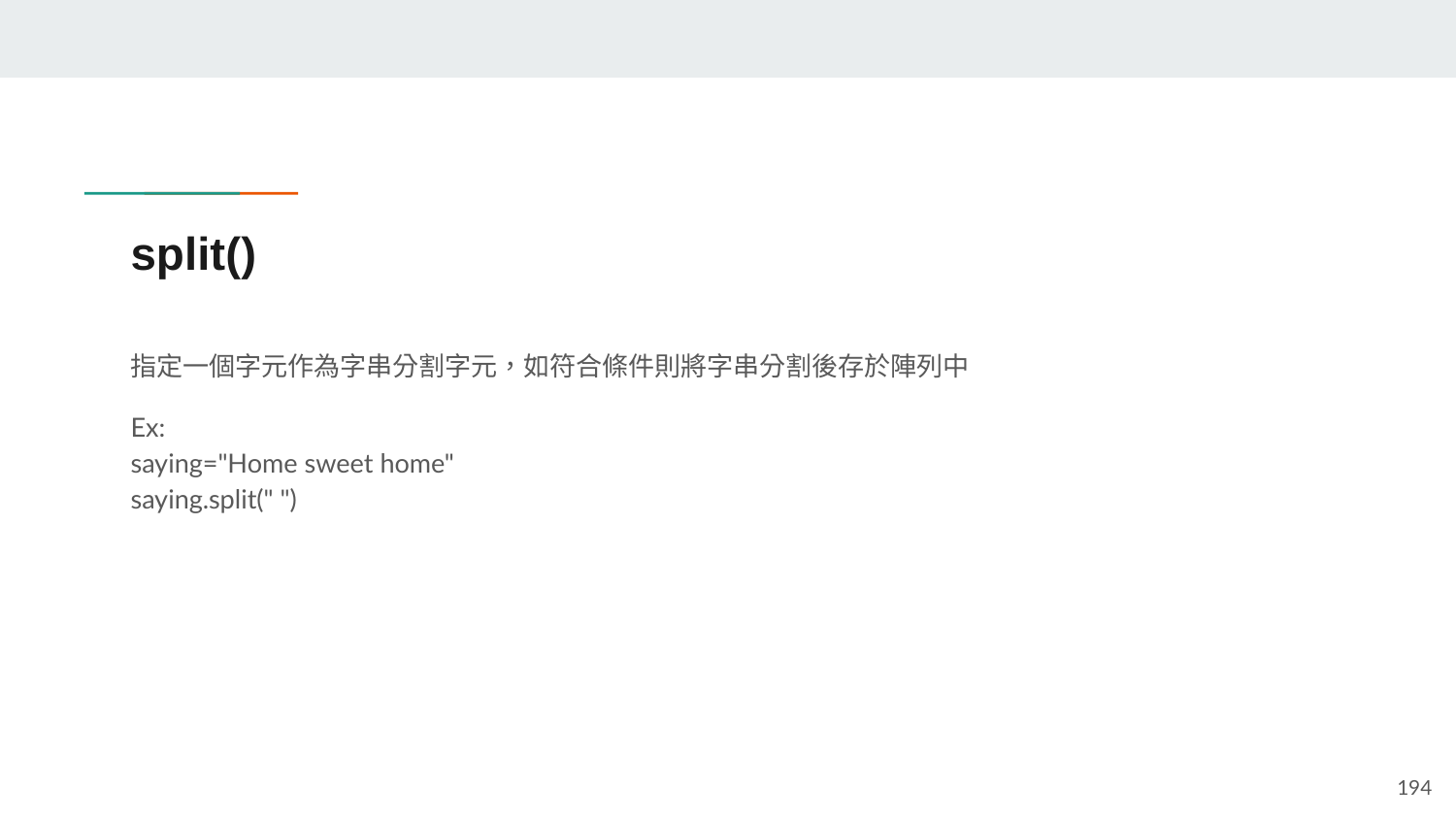

# split()
指定一個字元作為字串分割字元，如符合條件則將字串分割後存於陣列中
Ex:
saying="Home sweet home"
saying.split(" ")
194